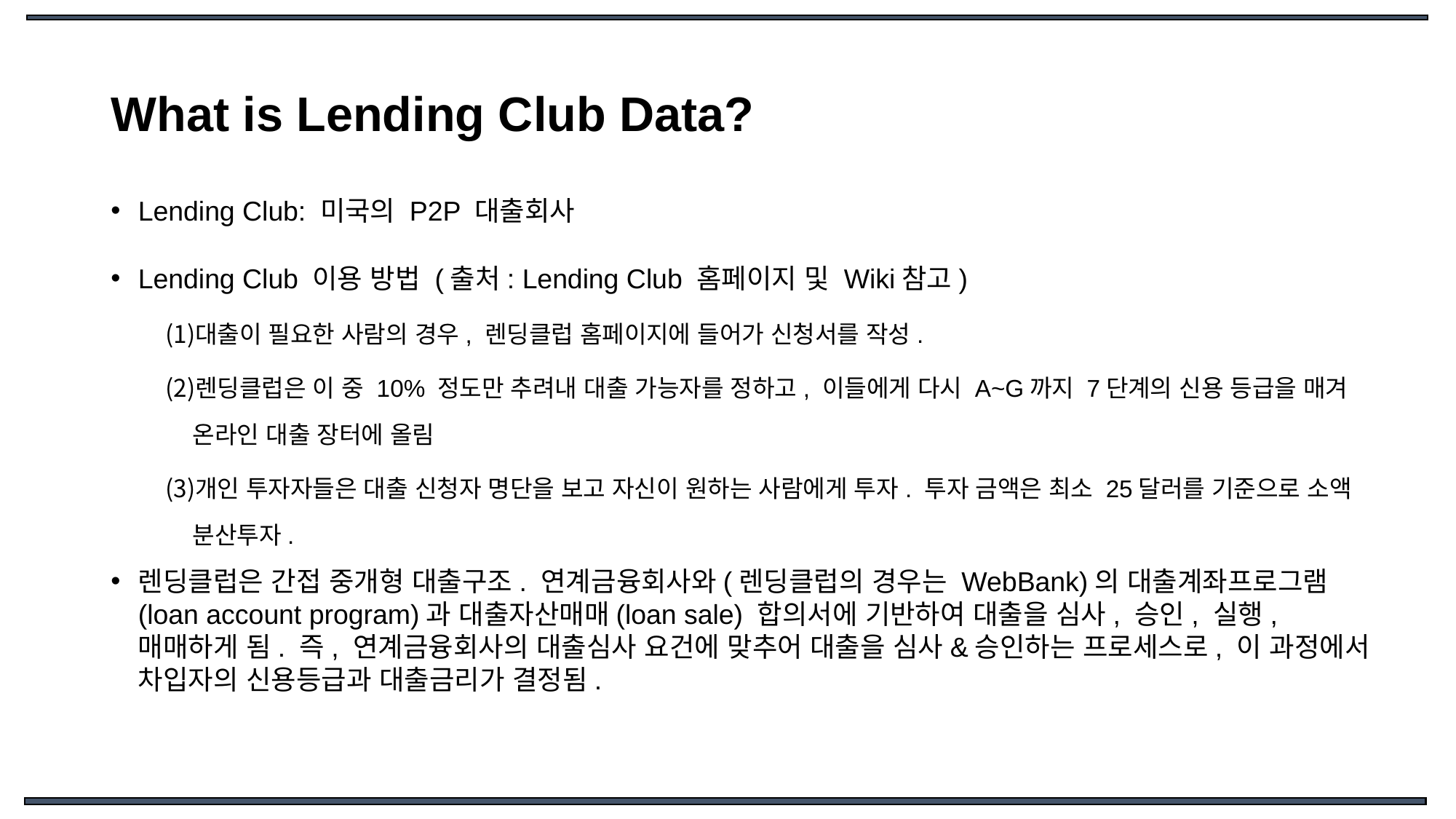

# What is Lending Club Data?
Lending Club: 미국의 P2P 대출회사
Lending Club 이용 방법 (출처: Lending Club 홈페이지 및 Wiki참고)
대출이 필요한 사람의 경우, 렌딩클럽 홈페이지에 들어가 신청서를 작성.
렌딩클럽은 이 중 10% 정도만 추려내 대출 가능자를 정하고, 이들에게 다시 A~G까지 7단계의 신용 등급을 매겨 온라인 대출 장터에 올림
개인 투자자들은 대출 신청자 명단을 보고 자신이 원하는 사람에게 투자. 투자 금액은 최소 25달러를 기준으로 소액 분산투자.
렌딩클럽은 간접 중개형 대출구조. 연계금융회사와(렌딩클럽의 경우는 WebBank)의 대출계좌프로그램(loan account program)과 대출자산매매(loan sale) 합의서에 기반하여 대출을 심사, 승인, 실행, 매매하게 됨. 즉, 연계금융회사의 대출심사 요건에 맞추어 대출을 심사&승인하는 프로세스로, 이 과정에서 차입자의 신용등급과 대출금리가 결정됨.